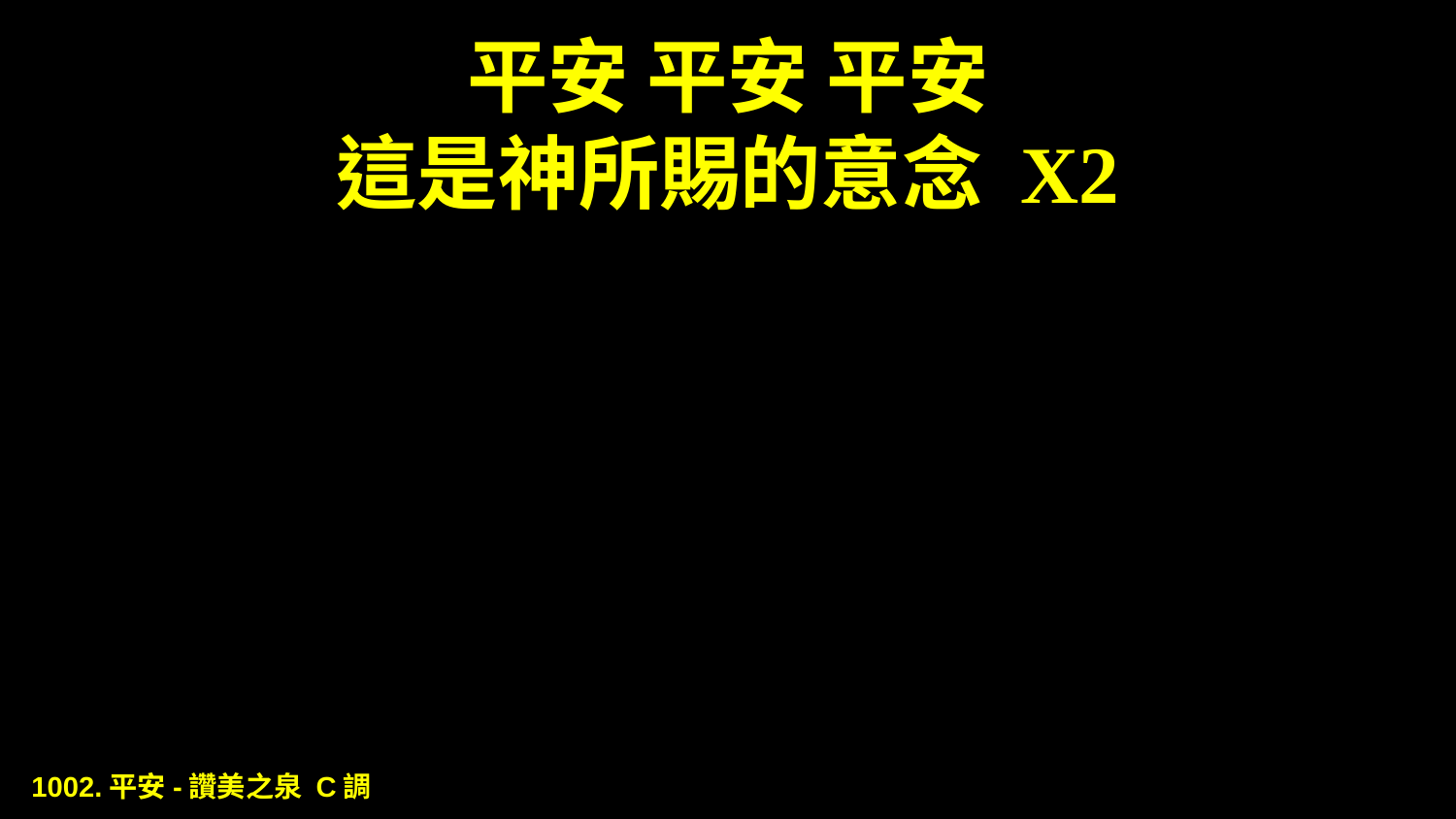

# 平安 平安 平安 這是神所賜的意念 X2
1002.平安-讚美之泉 C調